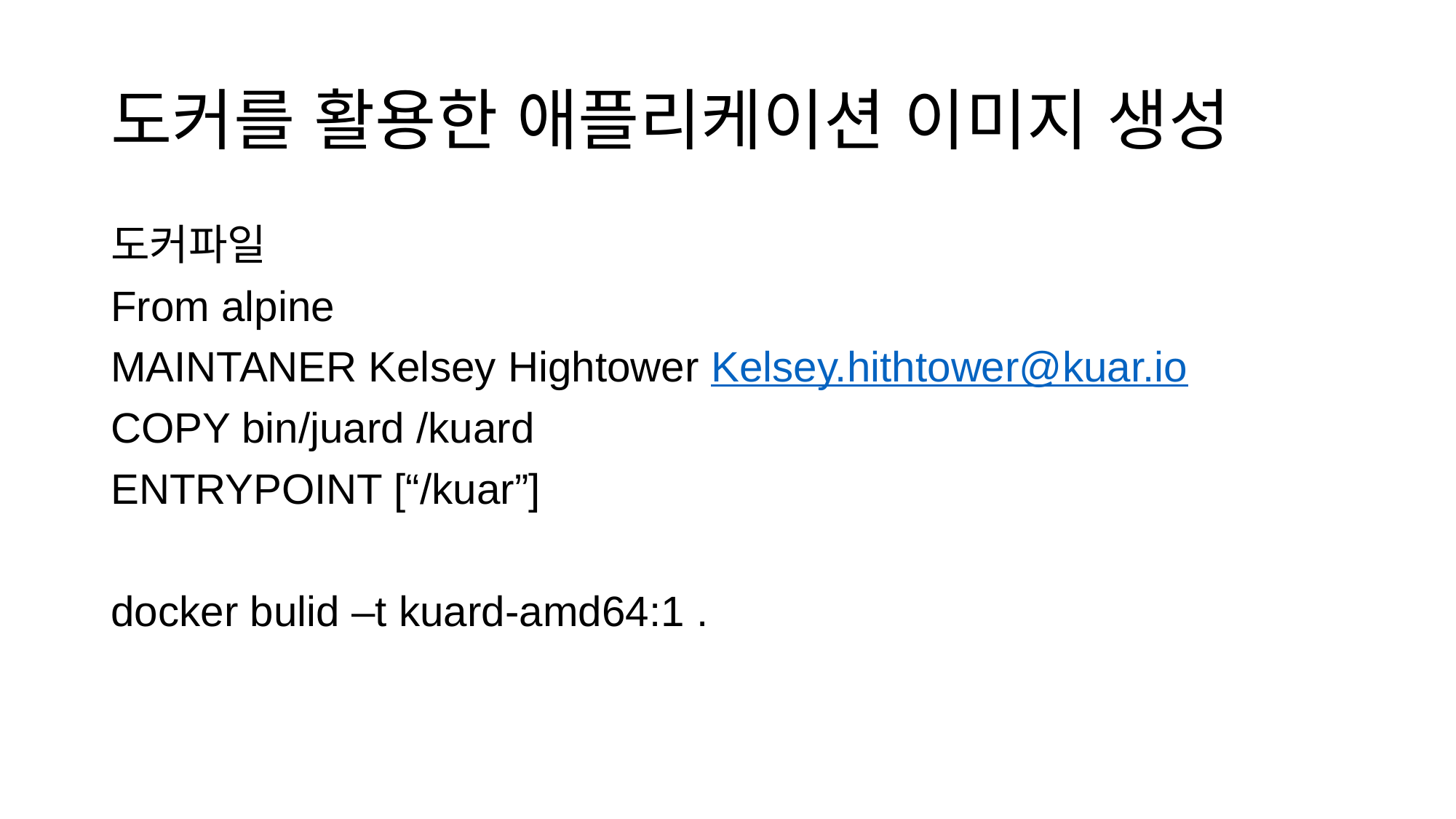

# 도커를 활용한 애플리케이션 이미지 생성
도커파일
From alpine
MAINTANER Kelsey Hightower Kelsey.hithtower@kuar.io
COPY bin/juard /kuard
ENTRYPOINT [“/kuar”]

docker bulid –t kuard-amd64:1 .